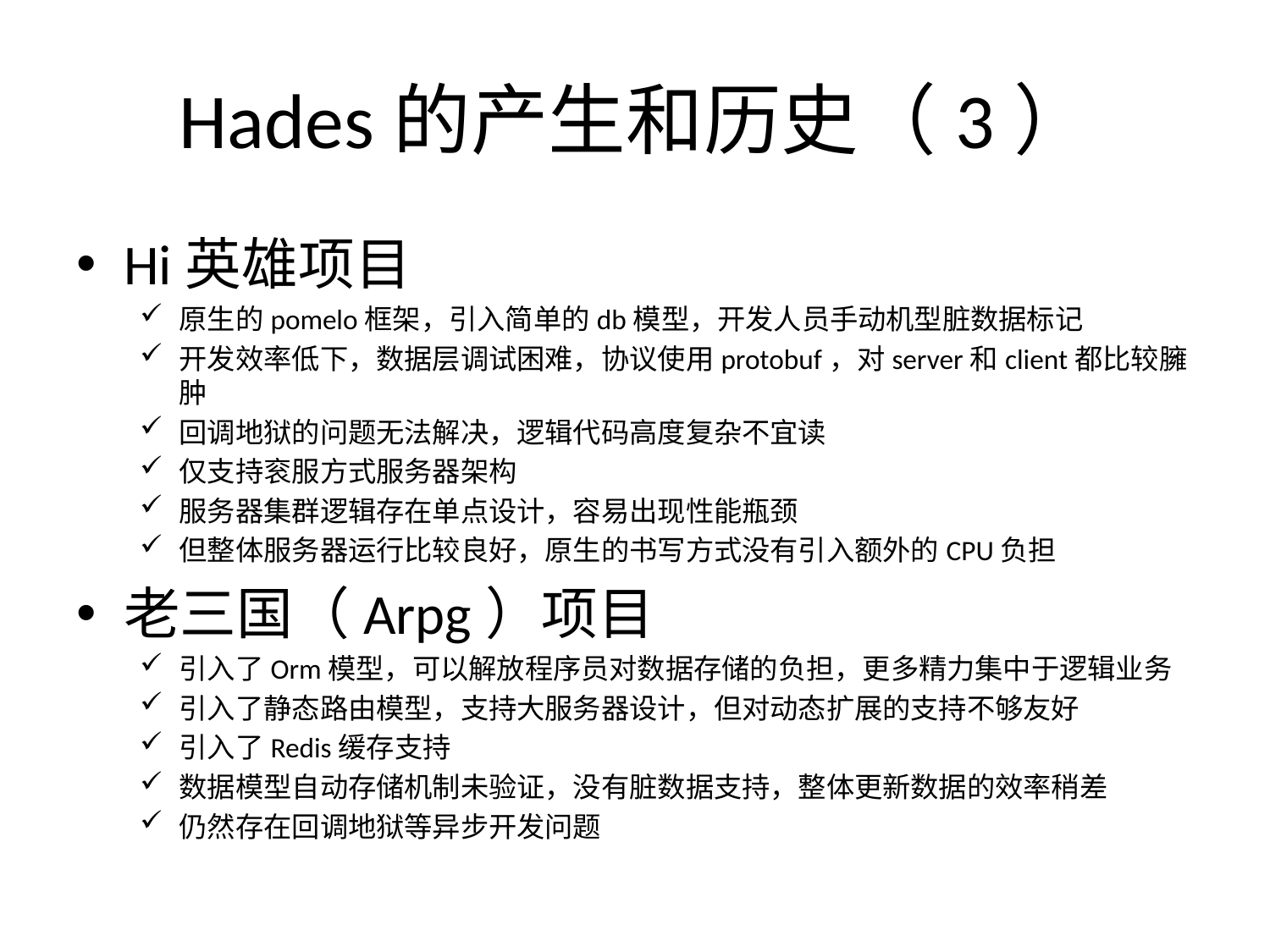

# Hades的产生和历史（3）
Hi英雄项目
原生的pomelo框架，引入简单的db模型，开发人员手动机型脏数据标记
开发效率低下，数据层调试困难，协议使用protobuf，对server和client都比较臃肿
回调地狱的问题无法解决，逻辑代码高度复杂不宜读
仅支持衮服方式服务器架构
服务器集群逻辑存在单点设计，容易出现性能瓶颈
但整体服务器运行比较良好，原生的书写方式没有引入额外的CPU负担
老三国（Arpg）项目
引入了Orm模型，可以解放程序员对数据存储的负担，更多精力集中于逻辑业务
引入了静态路由模型，支持大服务器设计，但对动态扩展的支持不够友好
引入了Redis缓存支持
数据模型自动存储机制未验证，没有脏数据支持，整体更新数据的效率稍差
仍然存在回调地狱等异步开发问题